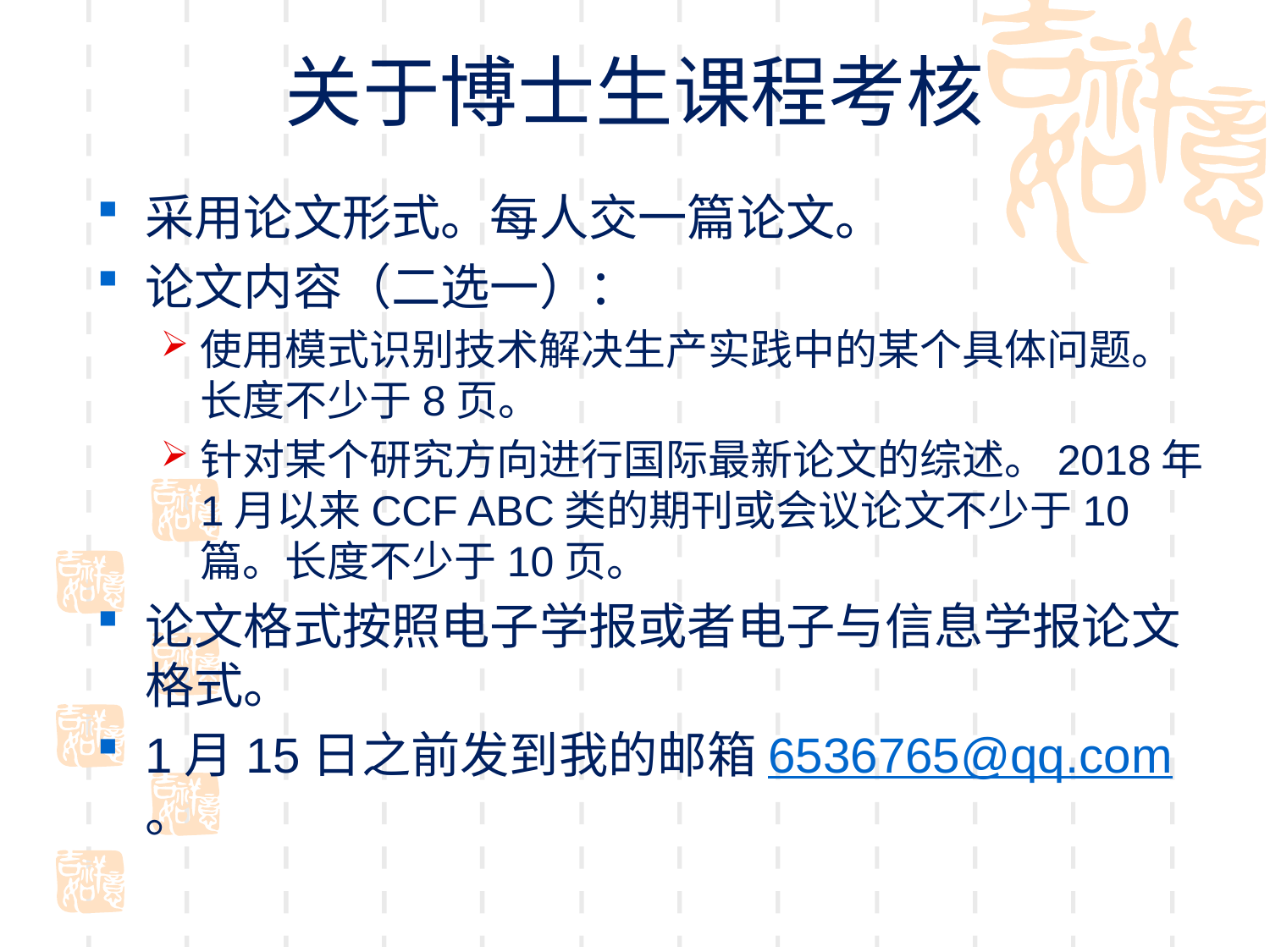

# 关于博士生课程考核
采用论文形式。每人交一篇论文。
论文内容（二选一）：
使用模式识别技术解决生产实践中的某个具体问题。长度不少于8页。
针对某个研究方向进行国际最新论文的综述。2018年1月以来CCF ABC类的期刊或会议论文不少于10篇。长度不少于10页。
论文格式按照电子学报或者电子与信息学报论文格式。
1月15日之前发到我的邮箱6536765@qq.com。